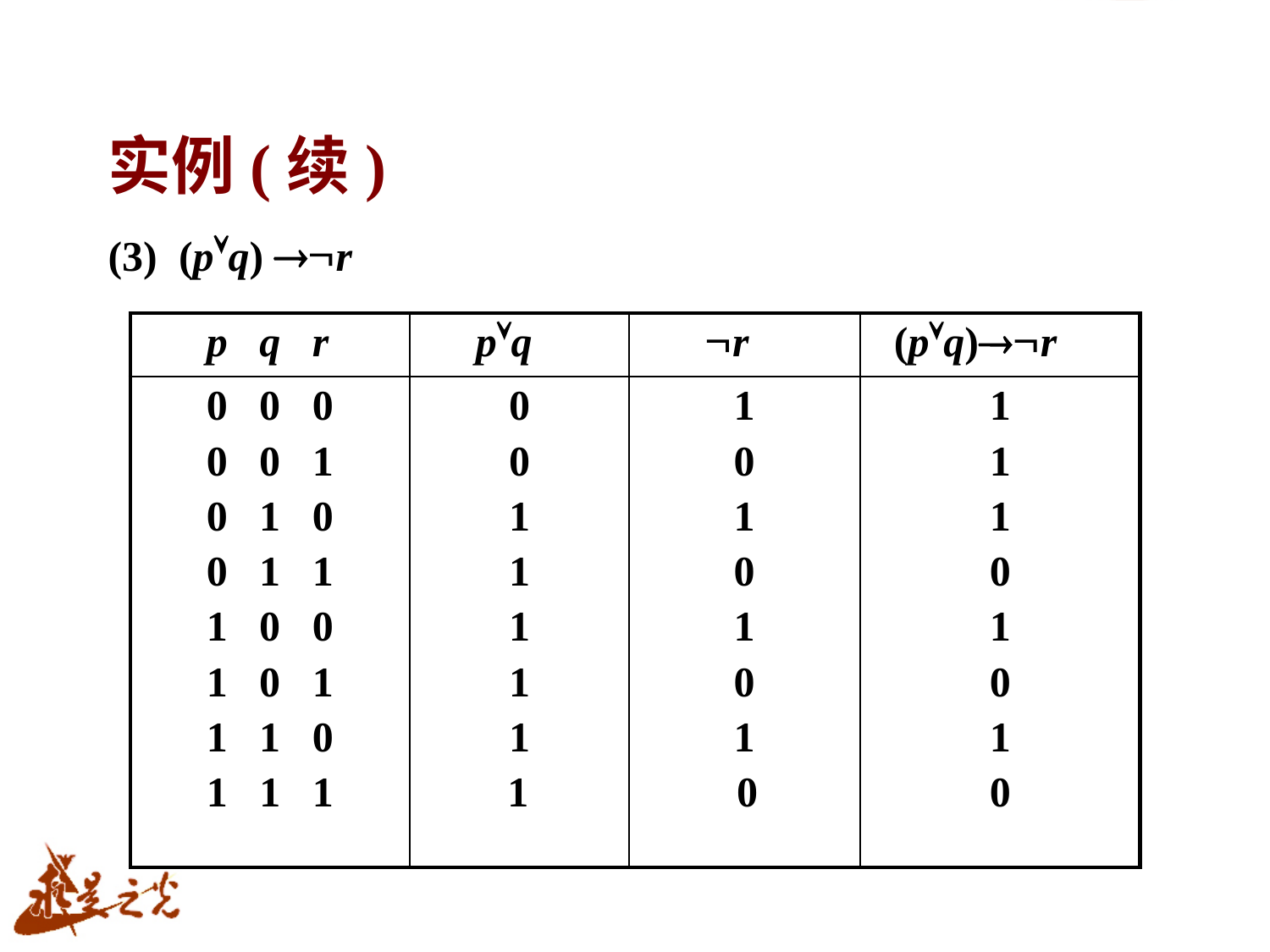

# 实例(续)
(3)  (p∨q) →¬r
| p q r | p∨q | ¬r | (p∨q)→¬r |
| --- | --- | --- | --- |
| 0 0 0 0 0 1 0 1 0 0 1 1 1 0 0 1 0 1 1 1 0 1 1 1 | 0 0 1 1 1 1 1 1 | 1 0 1 0 1 0 1 0 | 1 1 1 0 1 0 1 0 |
22